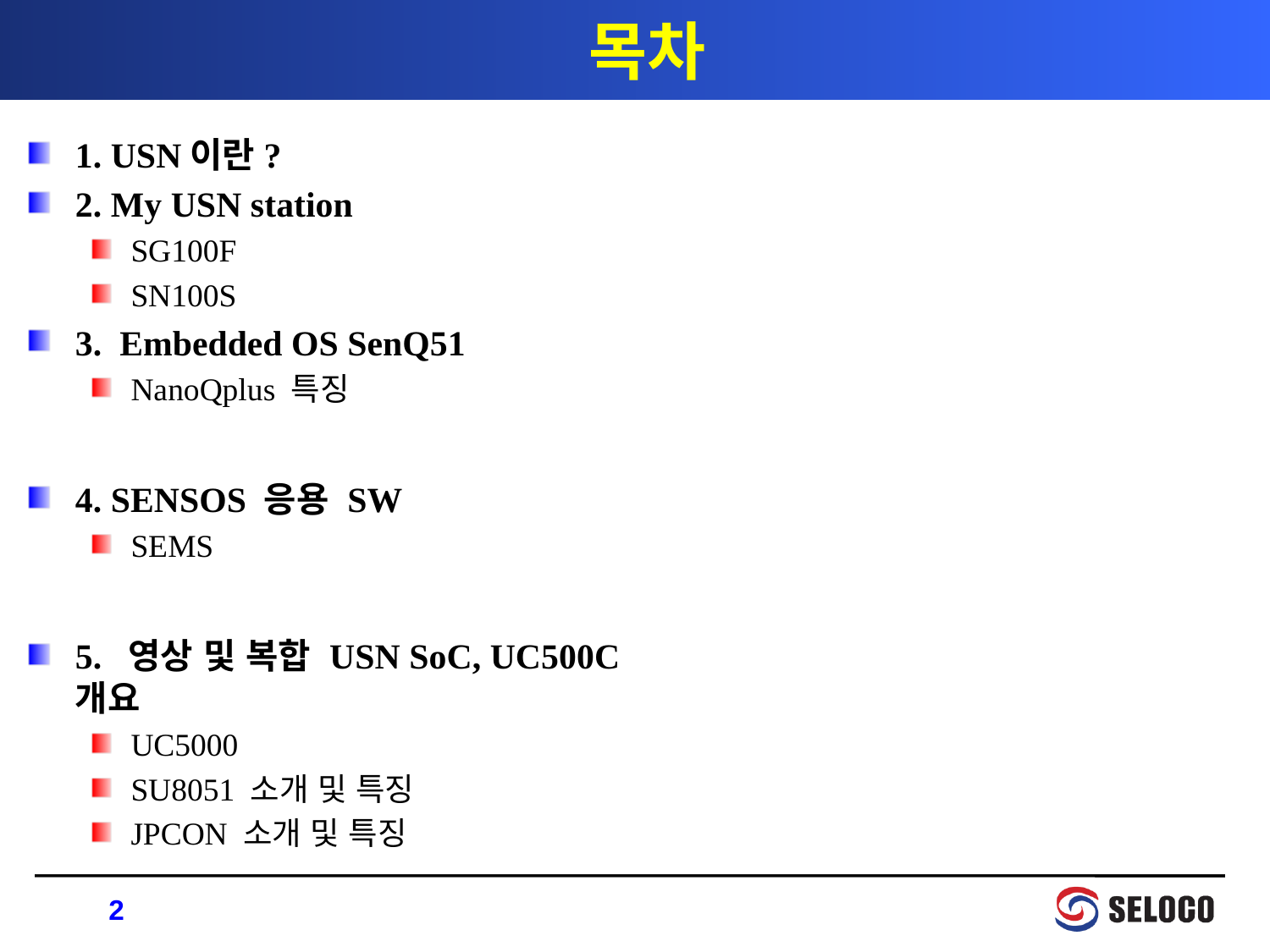

# 목차
1. USN이란?
2. My USN station
SG100F
SN100S
3.  Embedded OS SenQ51
NanoQplus 특징

4. SENSOS 응용 SW
SEMS

5.  영상 및 복합 USN SoC, UC500C 개요
UC5000
SU8051 소개 및 특징
JPCON 소개 및 특징

2